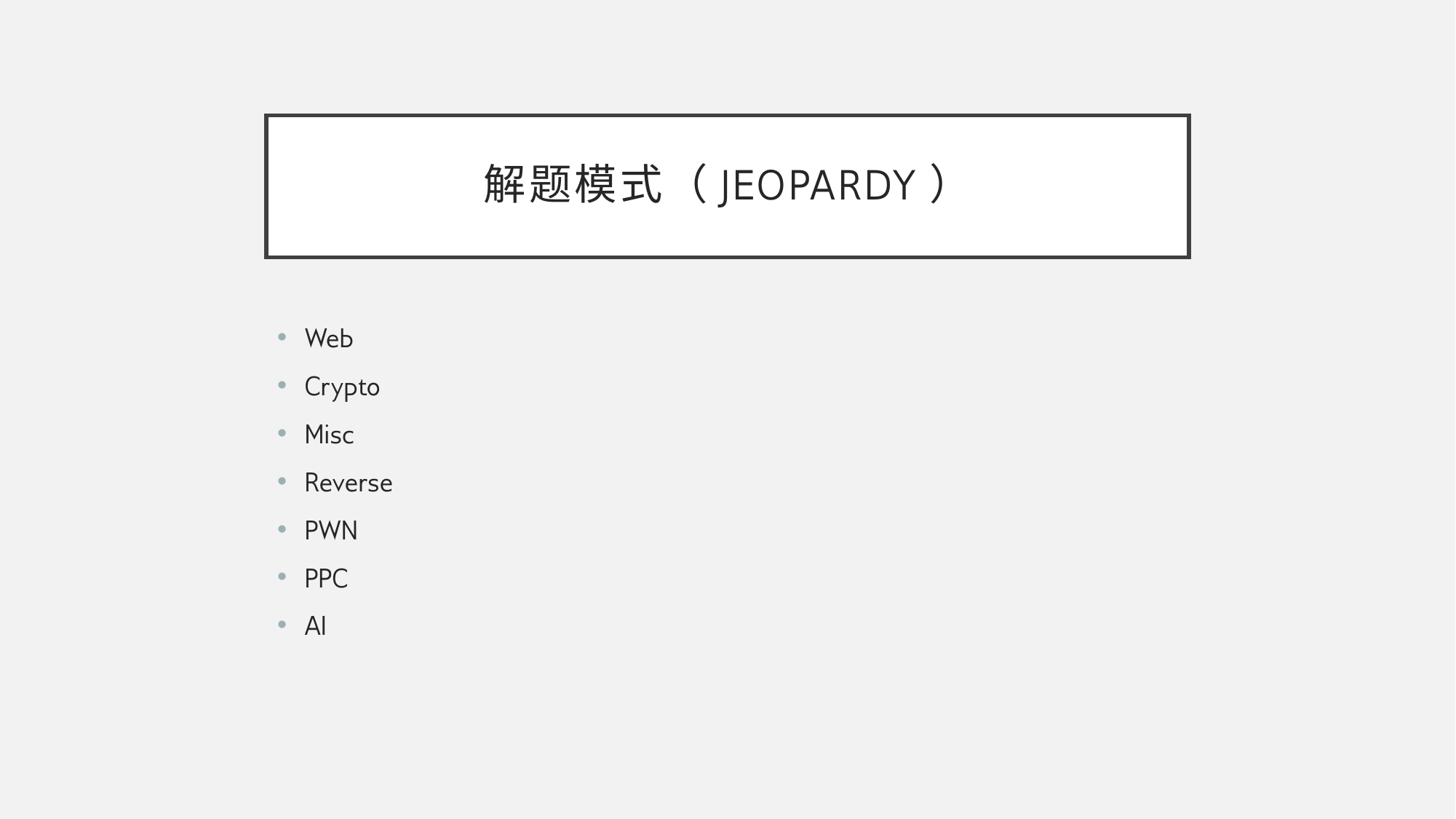

# 解题模式（Jeopardy）
Web
Crypto
Misc
Reverse
PWN
PPC
AI